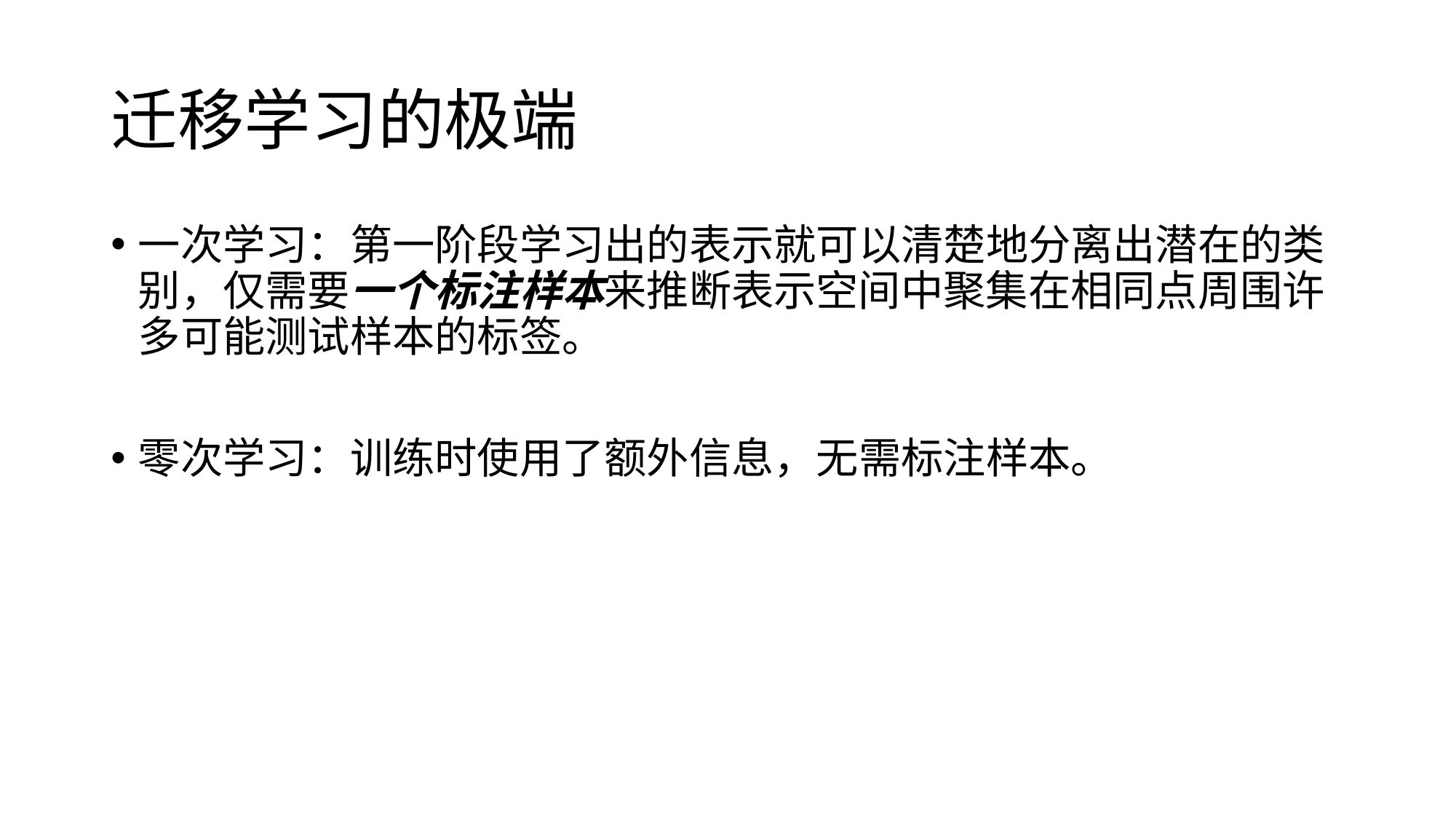

# 迁移学习的极端
一次学习：第一阶段学习出的表示就可以清楚地分离出潜在的类别，仅需要一个标注样本来推断表示空间中聚集在相同点周围许多可能测试样本的标签。

零次学习：训练时使用了额外信息，无需标注样本。